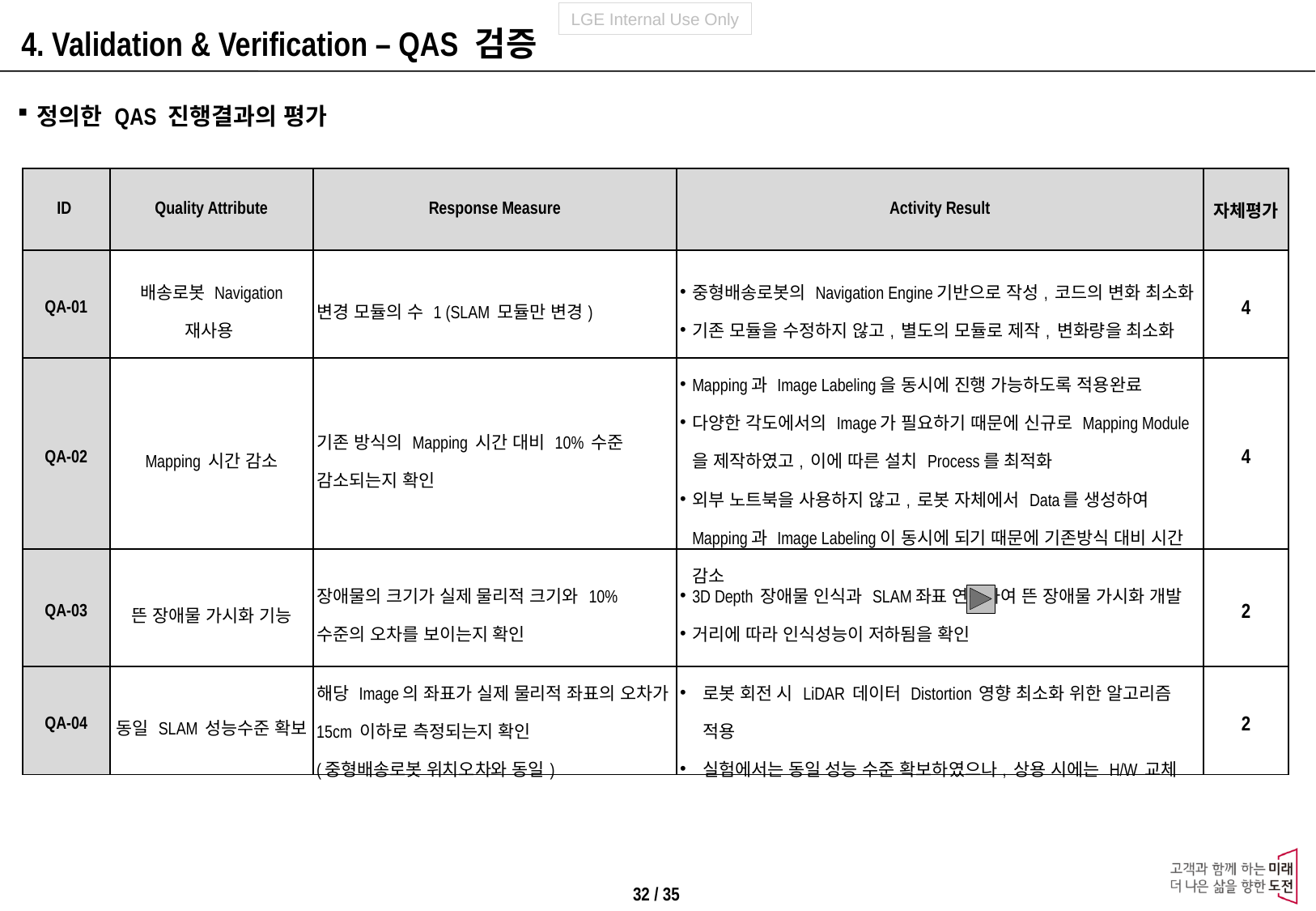

4. Validation & Verification – QAS 검증
정의한 QAS 진행결과의 평가
| ID | Quality Attribute | Response Measure | Activity Result | 자체평가 |
| --- | --- | --- | --- | --- |
| QA-01 | 배송로봇 Navigation 재사용 | 변경 모듈의 수 1 (SLAM 모듈만 변경) | 중형배송로봇의 Navigation Engine기반으로 작성, 코드의 변화 최소화 기존 모듈을 수정하지 않고, 별도의 모듈로 제작, 변화량을 최소화 | 4 |
| QA-02 | Mapping 시간 감소 | 기존 방식의 Mapping 시간 대비 10% 수준 감소되는지 확인 | Mapping과 Image Labeling을 동시에 진행 가능하도록 적용완료 다양한 각도에서의 Image가 필요하기 때문에 신규로 Mapping Module을 제작하였고, 이에 따른 설치 Process를 최적화 외부 노트북을 사용하지 않고, 로봇 자체에서 Data를 생성하여 Mapping과 Image Labeling이 동시에 되기 때문에 기존방식 대비 시간 감소 | 4 |
| QA-03 | 뜬 장애물 가시화 기능 | 장애물의 크기가 실제 물리적 크기와 10% 수준의 오차를 보이는지 확인 | 3D Depth 장애물 인식과 SLAM좌표 연동하여 뜬 장애물 가시화 개발 거리에 따라 인식성능이 저하됨을 확인 | 2 |
| QA-04 | 동일 SLAM 성능수준 확보 | 해당 Image의 좌표가 실제 물리적 좌표의 오차가 15cm 이하로 측정되는지 확인 (중형배송로봇 위치오차와 동일) | 로봇 회전 시 LiDAR 데이터 Distortion 영향 최소화 위한 알고리즘 적용 실험에서는 동일 성능 수준 확보하였으나, 상용 시에는 H/W 교체 | 2 |